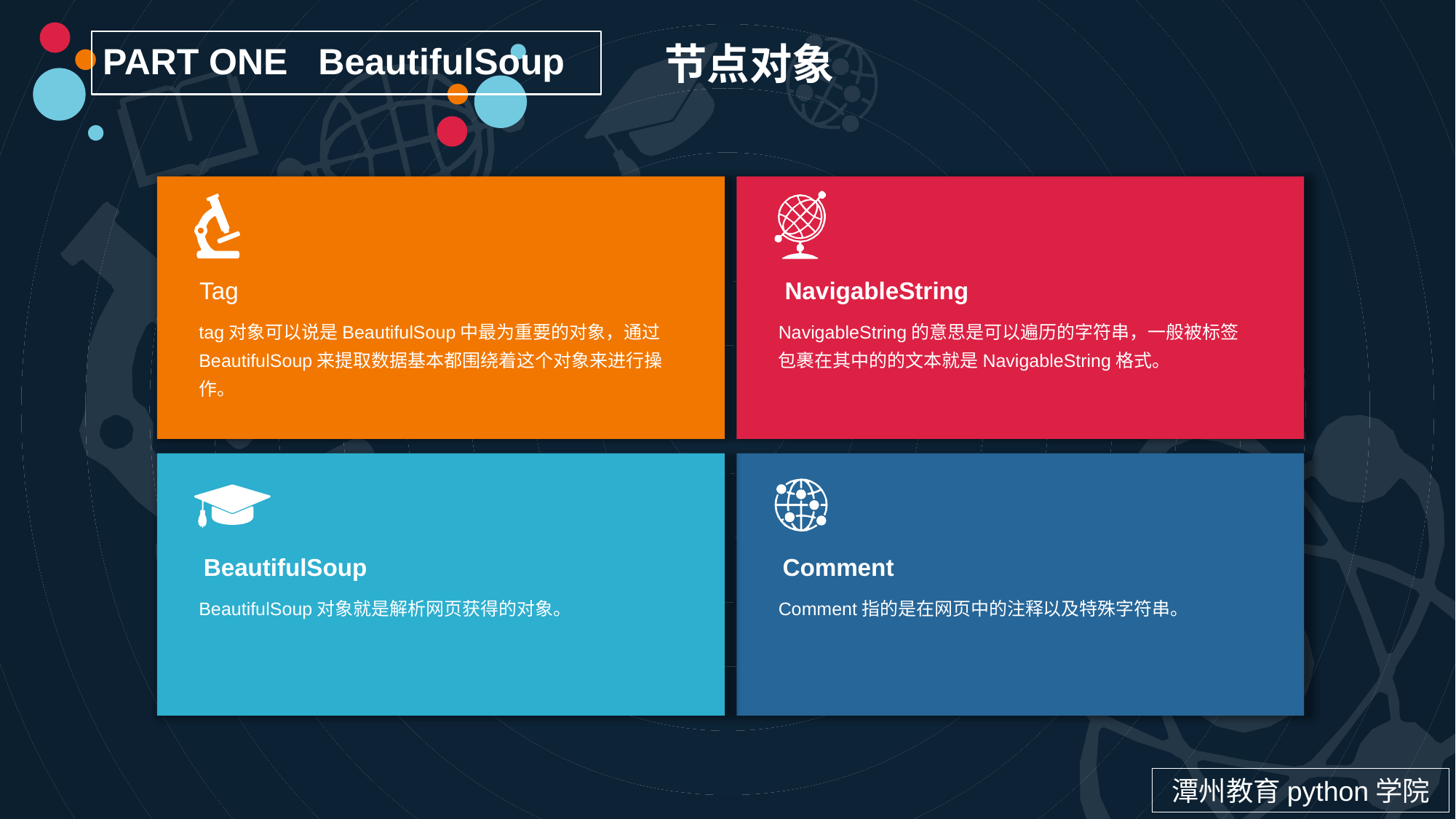

PART ONE   BeautifulSoup
节点对象

Tag
tag对象可以说是BeautifulSoup中最为重要的对象，通过BeautifulSoup来提取数据基本都围绕着这个对象来进行操作。

NavigableString
NavigableString的意思是可以遍历的字符串，一般被标签包裹在其中的的文本就是NavigableString格式。

BeautifulSoup
BeautifulSoup对象就是解析网页获得的对象。

Comment
Comment指的是在网页中的注释以及特殊字符串。

潭州教育python学院